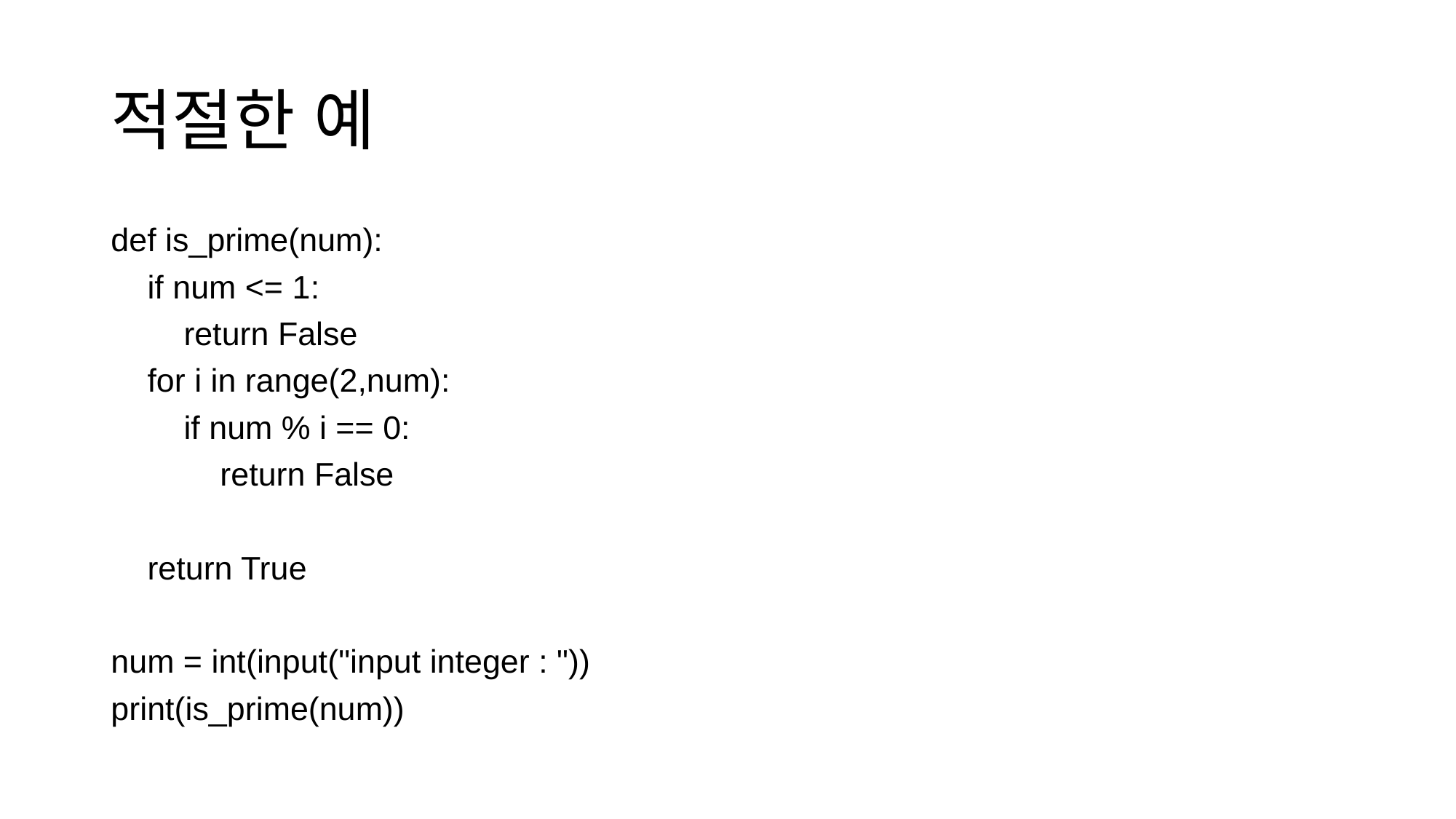

# 적절한 예
def is_prime(num):
    if num <= 1:
        return False
    for i in range(2,num):
        if num % i == 0:
            return False

    return True

num = int(input("input integer : "))
print(is_prime(num))